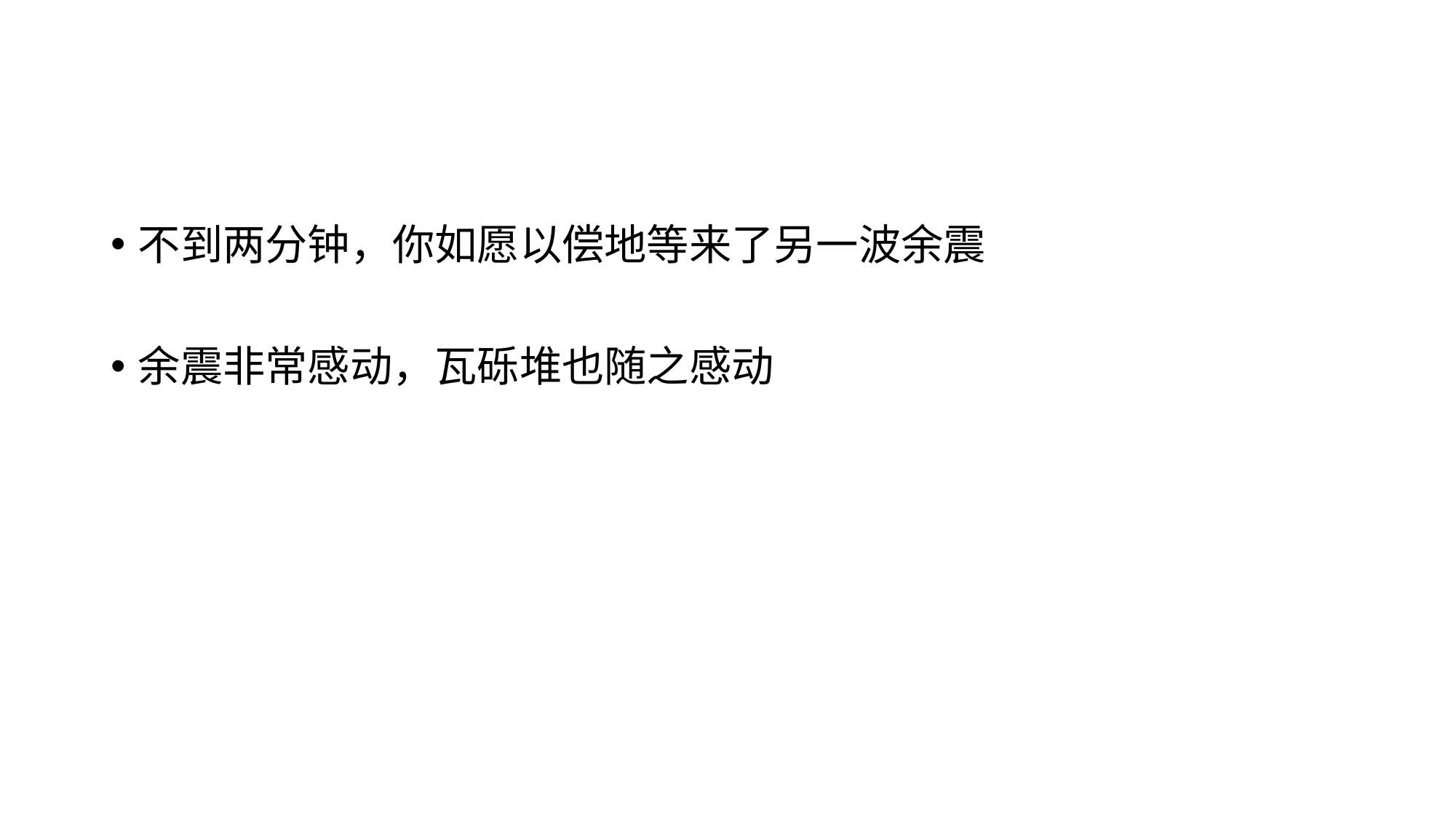

不到两分钟，你如愿以偿地等来了另一波余震

余震非常感动，瓦砾堆也随之感动